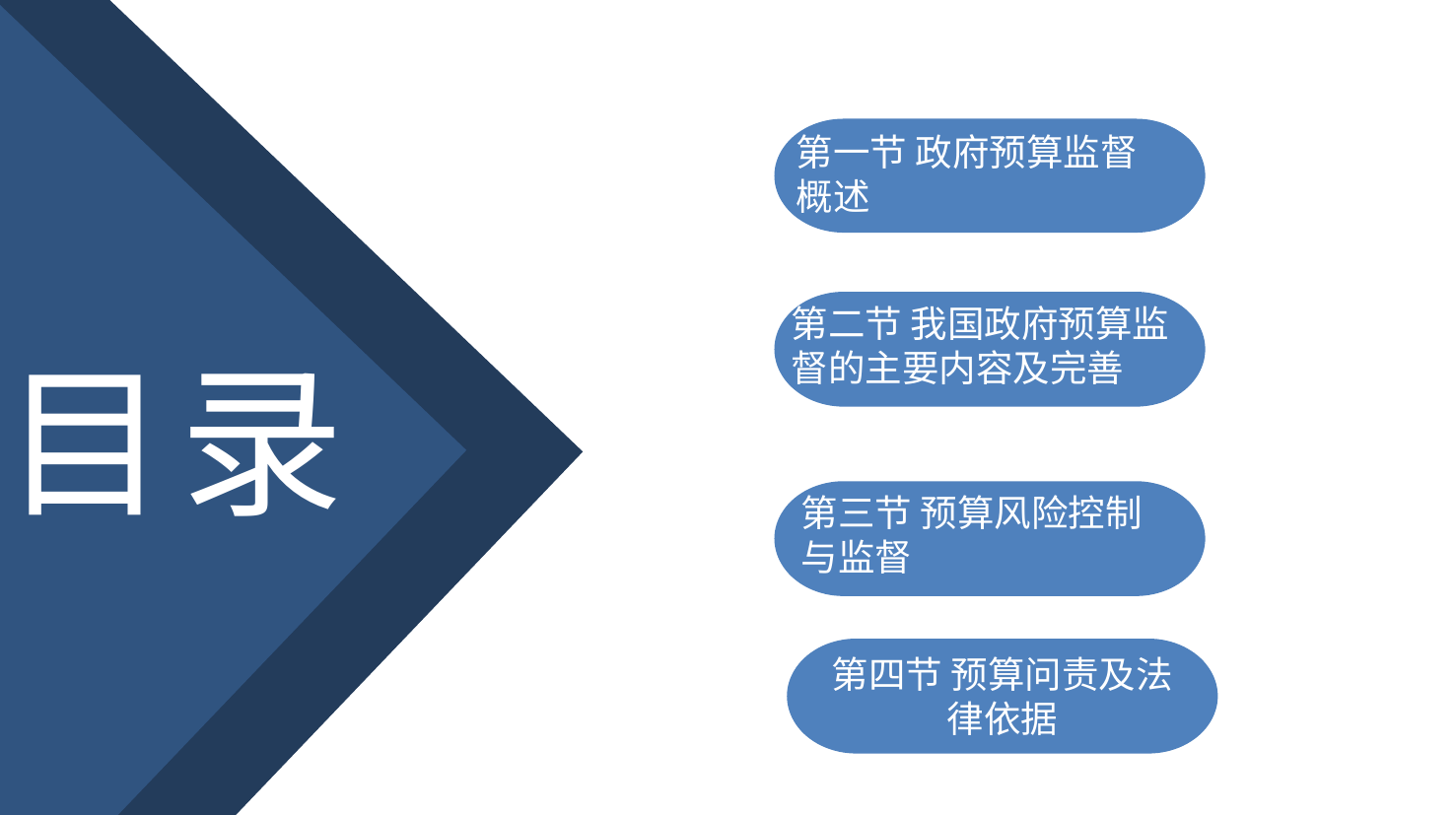

第一节 政府预算监督概述

第二节 我国政府预算监督的主要内容及完善
目录

第三节 预算风险控制与监督
第四节 预算问责及法律依据
单击添加标题